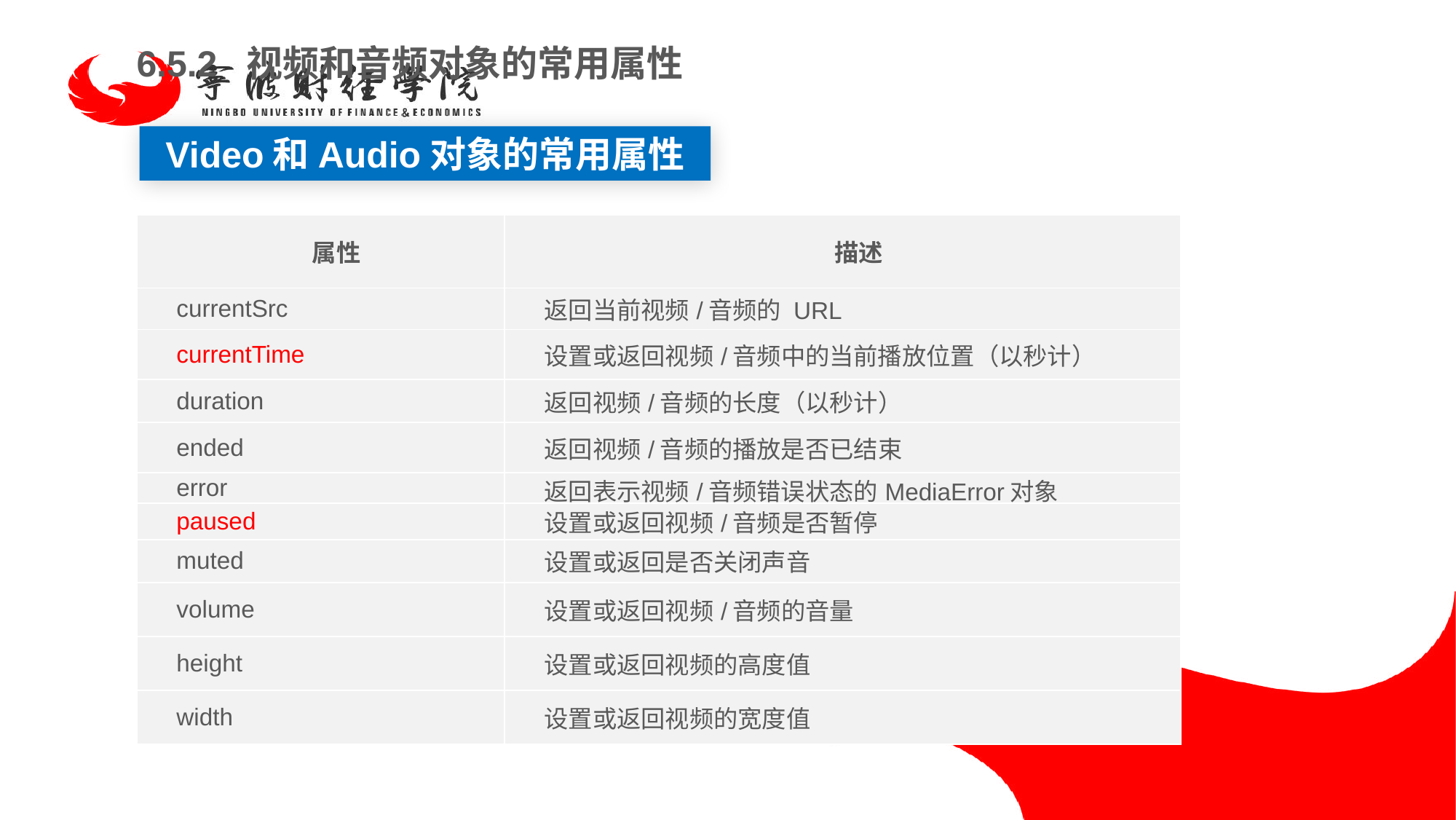

6.5.2  视频和音频对象的常用属性
Video和Audio对象的常用属性
| 属性 | 描述 |
| --- | --- |
| currentSrc | 返回当前视频/音频的 URL |
| currentTime | 设置或返回视频/音频中的当前播放位置（以秒计） |
| duration | 返回视频/音频的长度（以秒计） |
| ended | 返回视频/音频的播放是否已结束 |
| error | 返回表示视频/音频错误状态的MediaError对象 |
| paused | 设置或返回视频/音频是否暂停 |
| muted | 设置或返回是否关闭声音 |
| volume | 设置或返回视频/音频的音量 |
| height | 设置或返回视频的高度值 |
| width | 设置或返回视频的宽度值 |